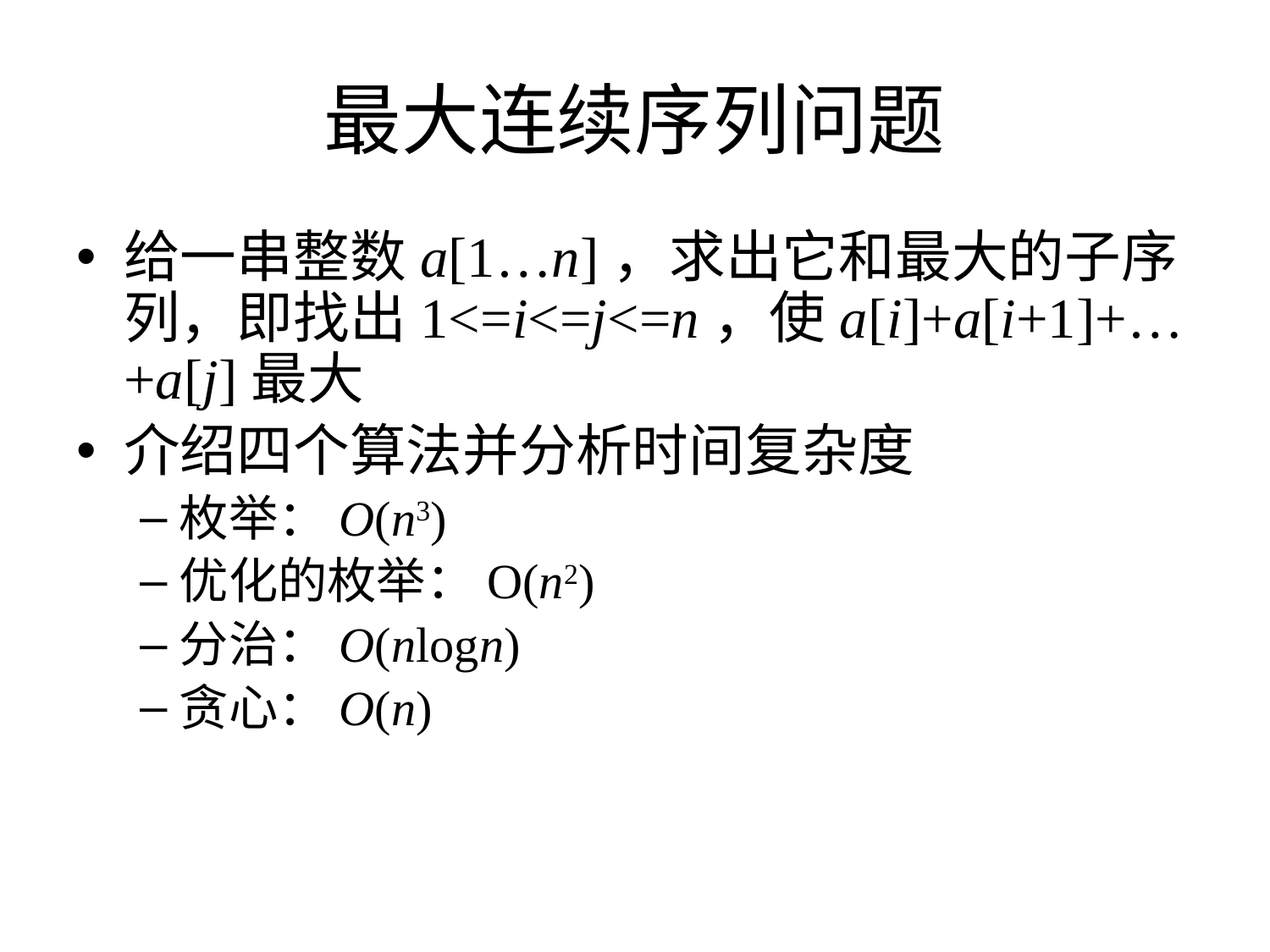

# 最大连续序列问题
给一串整数a[1…n]，求出它和最大的子序列，即找出1<=i<=j<=n，使a[i]+a[i+1]+…+a[j]最大
介绍四个算法并分析时间复杂度
枚举：O(n3)
优化的枚举：O(n2)
分治：O(nlogn)
贪心：O(n)